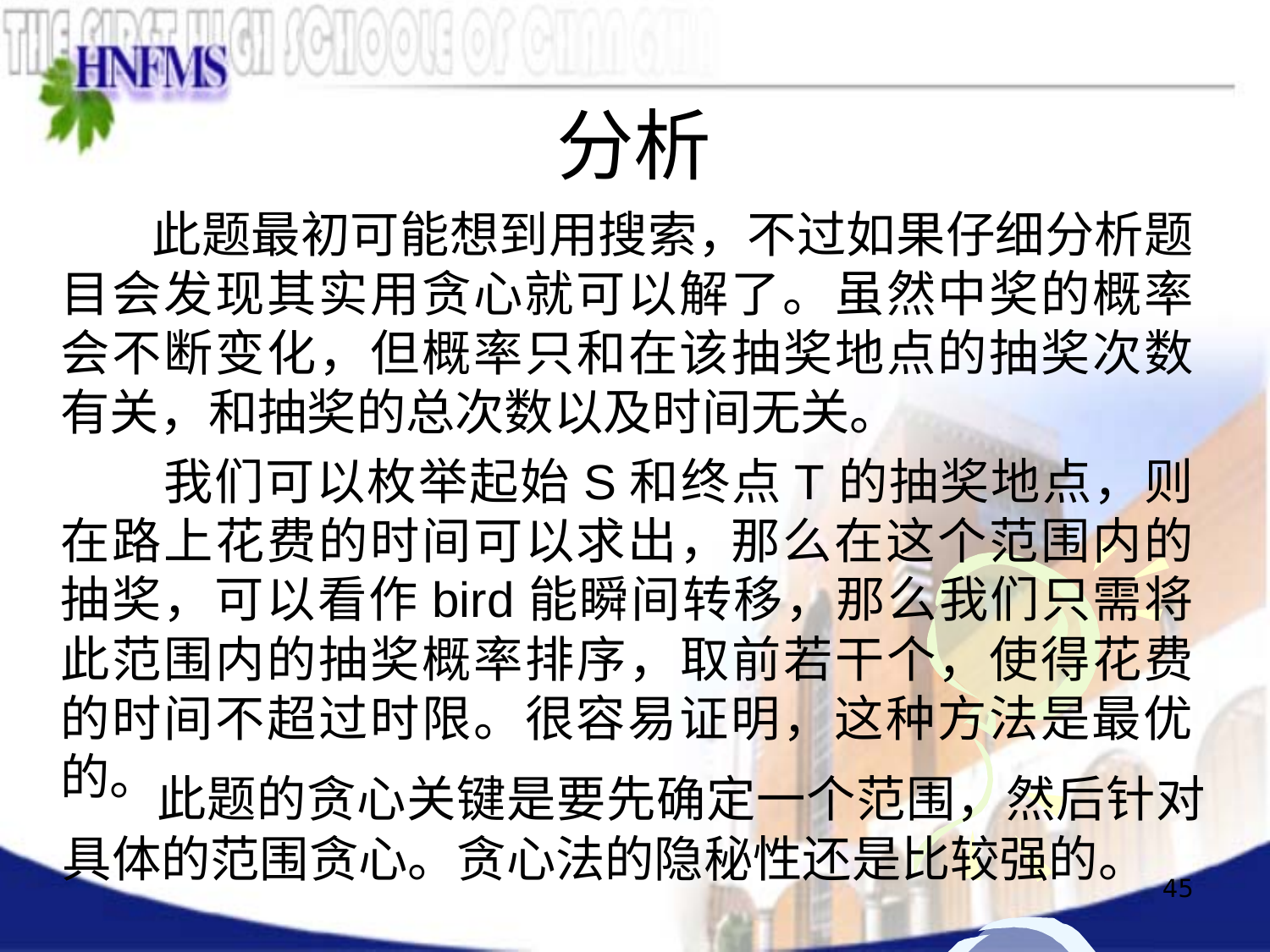

# 分析
       此题最初可能想到用搜索，不过如果仔细分析题目会发现其实用贪心就可以解了。虽然中奖的概率会不断变化，但概率只和在该抽奖地点的抽奖次数有关，和抽奖的总次数以及时间无关。
       我们可以枚举起始S和终点T的抽奖地点，则在路上花费的时间可以求出，那么在这个范围内的抽奖，可以看作bird能瞬间转移，那么我们只需将此范围内的抽奖概率排序，取前若干个，使得花费的时间不超过时限。很容易证明，这种方法是最优的。

      此题的贪心关键是要先确定一个范围，然后针对具体的范围贪心。贪心法的隐秘性还是比较强的。
45